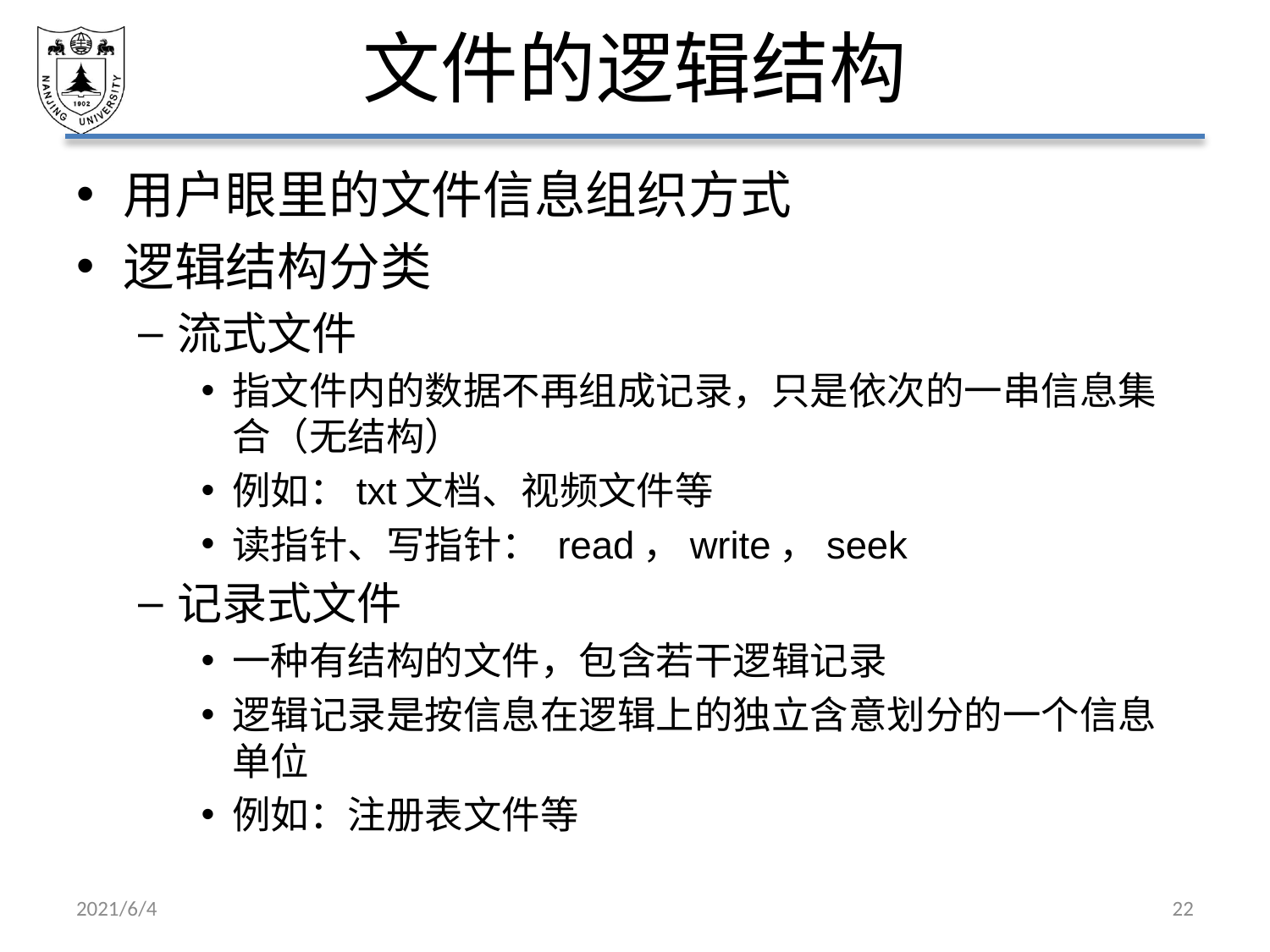

# 文件的逻辑结构
用户眼里的文件信息组织方式
逻辑结构分类
流式文件
指文件内的数据不再组成记录，只是依次的一串信息集合（无结构）
例如：txt文档、视频文件等
读指针、写指针： read，write，seek
记录式文件
一种有结构的文件，包含若干逻辑记录
逻辑记录是按信息在逻辑上的独立含意划分的一个信息单位
例如：注册表文件等

2021/6/4
22